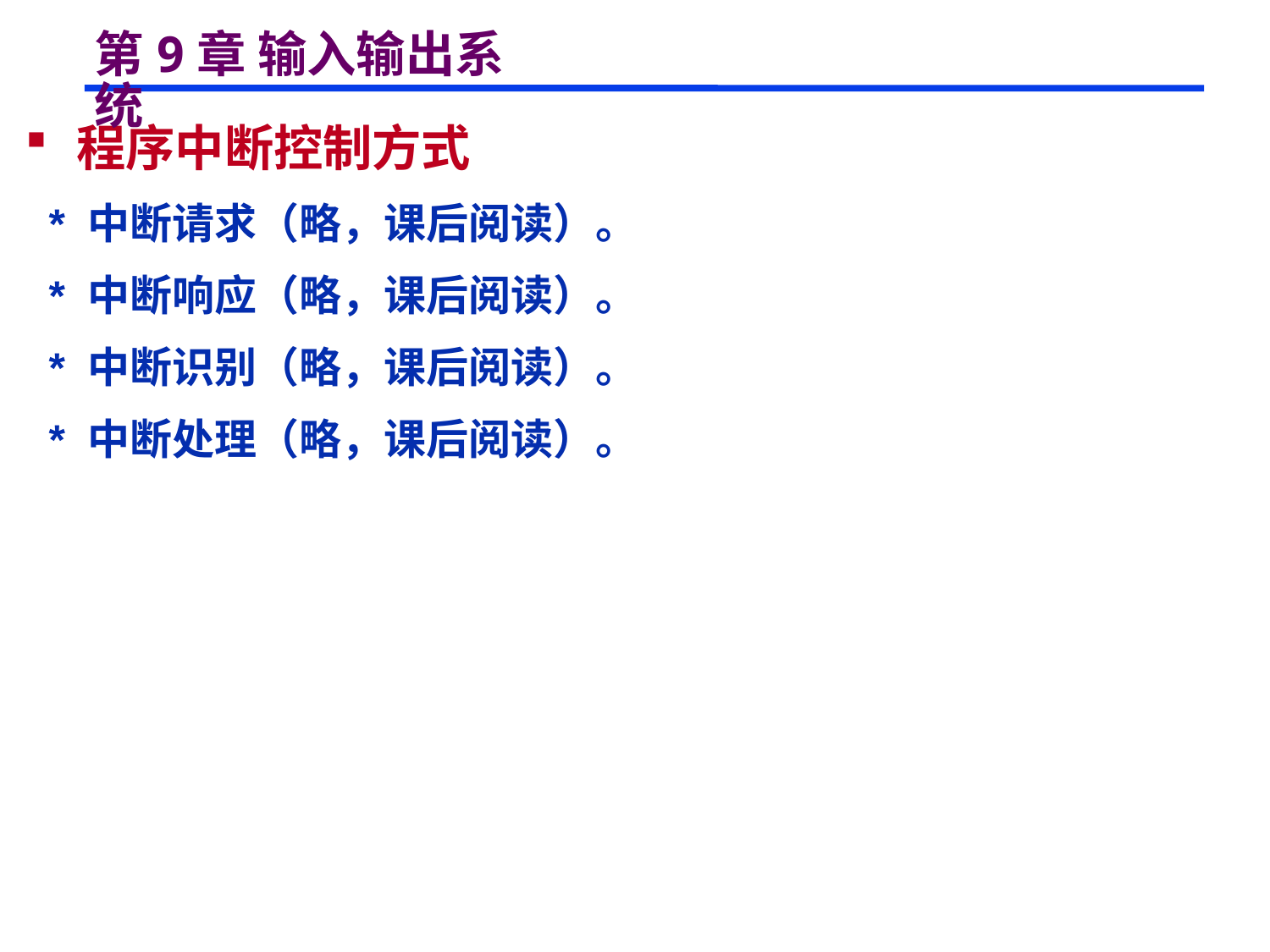

# 第9章 输入输出系统
 程序中断控制方式
  * 中断请求（略，课后阅读）。
  * 中断响应（略，课后阅读）。
  * 中断识别（略，课后阅读）。
  * 中断处理（略，课后阅读）。